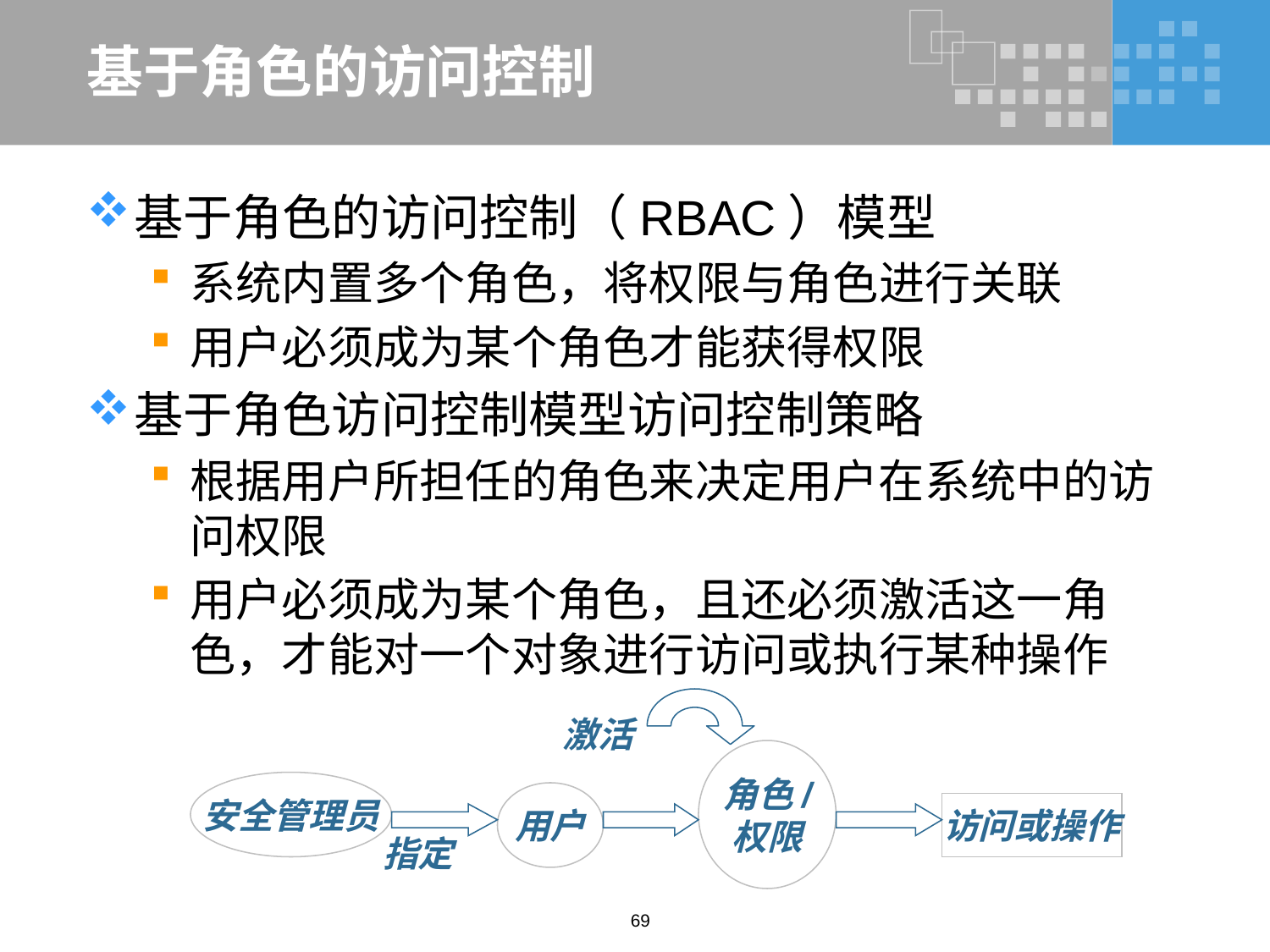

# 基于角色的访问控制
基于角色的访问控制（RBAC）模型
系统内置多个角色，将权限与角色进行关联
用户必须成为某个角色才能获得权限
基于角色访问控制模型访问控制策略
根据用户所担任的角色来决定用户在系统中的访问权限
用户必须成为某个角色，且还必须激活这一角色，才能对一个对象进行访问或执行某种操作

激活
角色/
权限
安全管理员
用户
访问或操作

指定
69